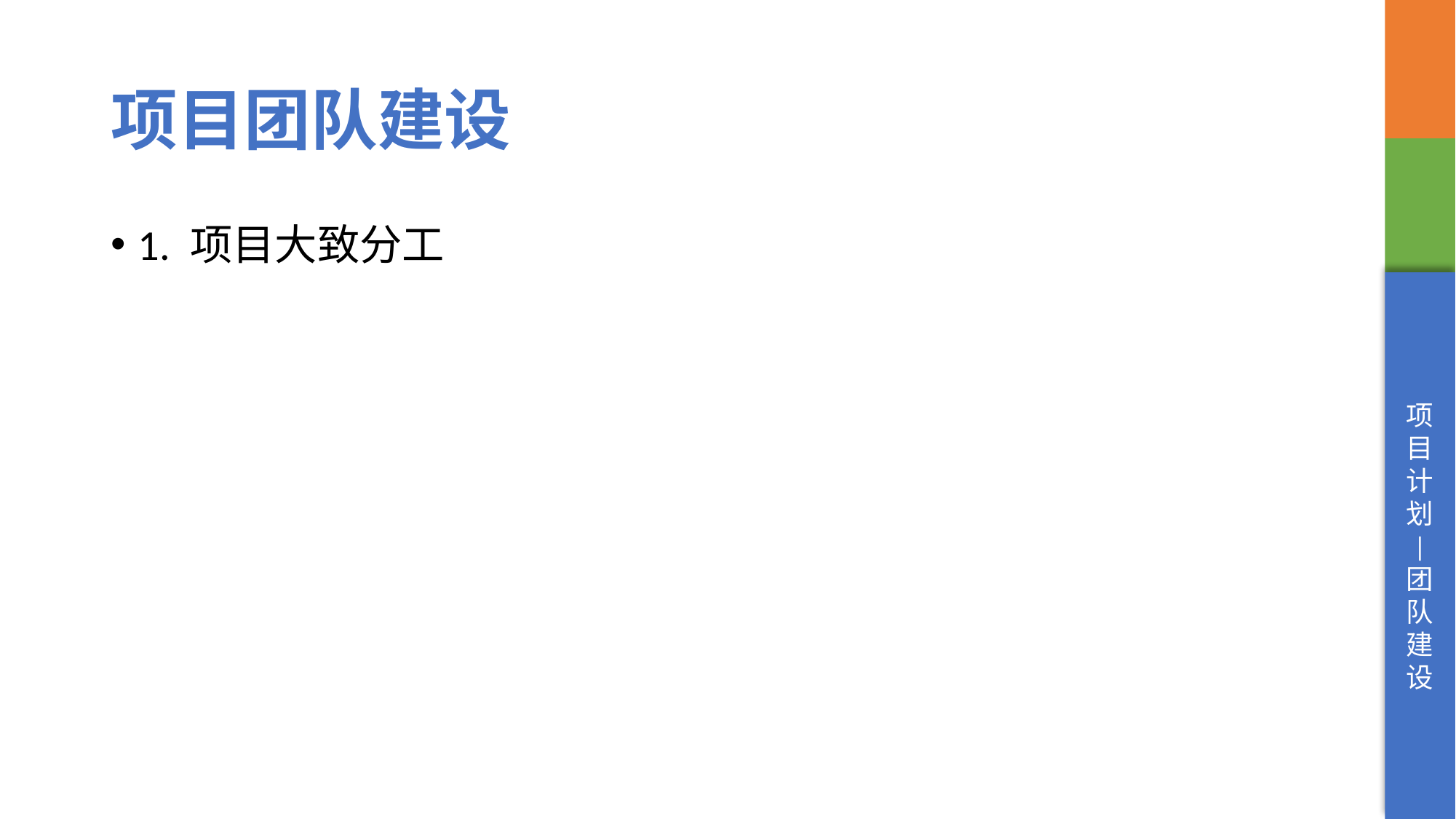

# 项目团队建设

1. 项目大致分工
项目计划
|
团队建设